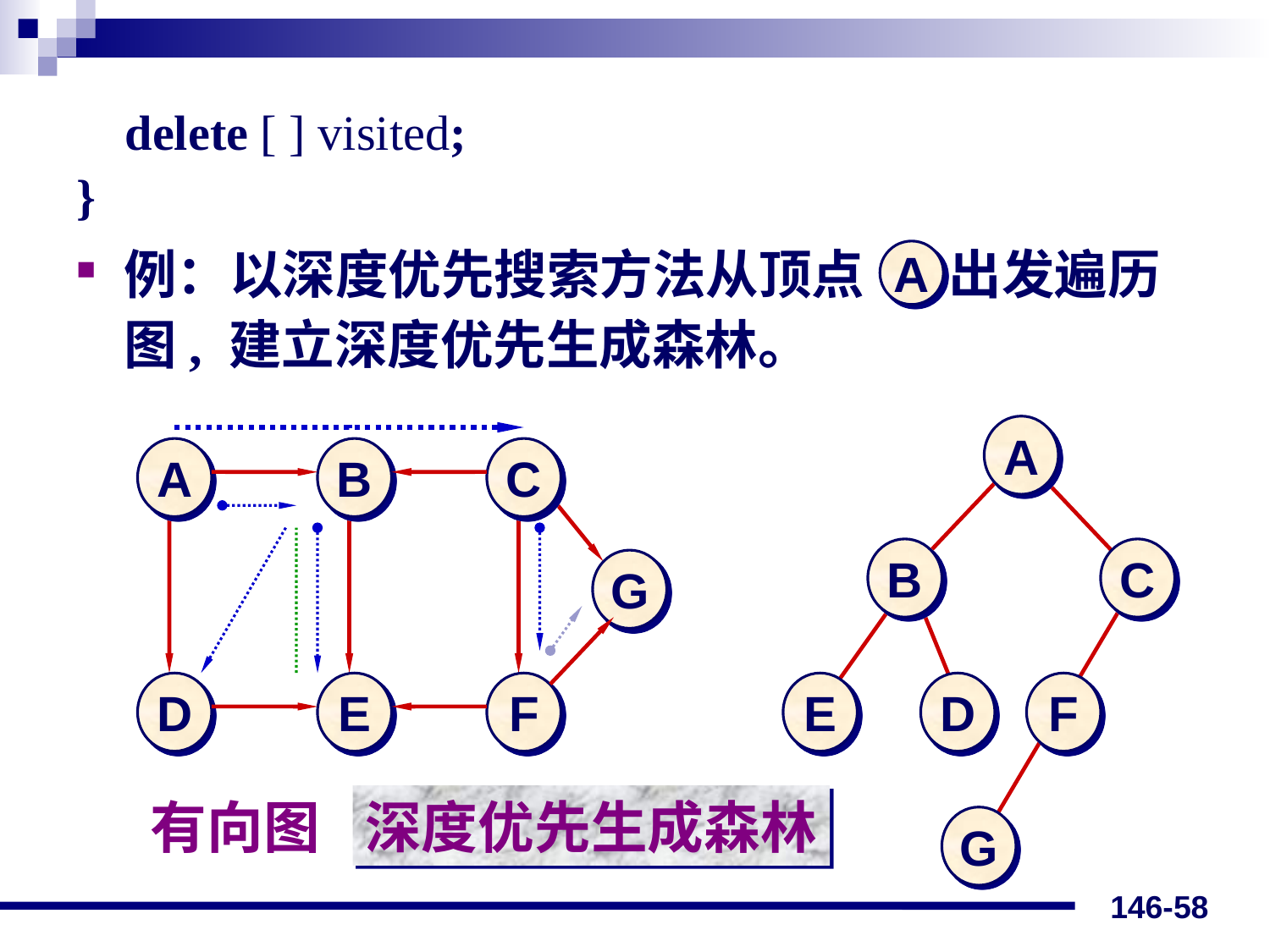

delete [ ] visited;
}
例：以深度优先搜索方法从顶点       出发遍历图, 建立深度优先生成森林。
A
A
A
B
C

B
C
G

D
E
F
E
D
F

G
有向图
深度优先生成森林
146-58